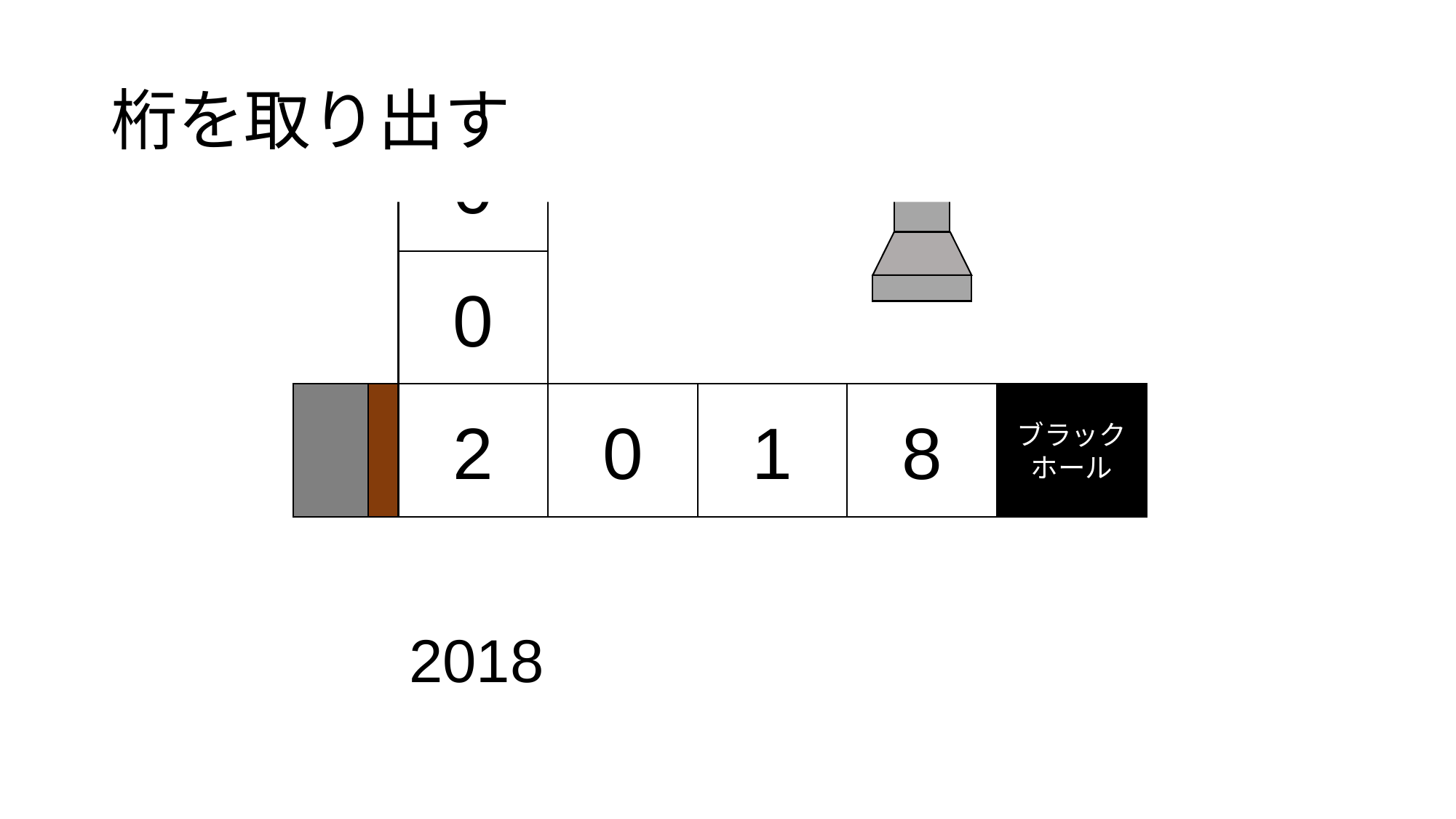

# 桁を取り出す
0

0

8
2
0
1
ブラックホール

2018